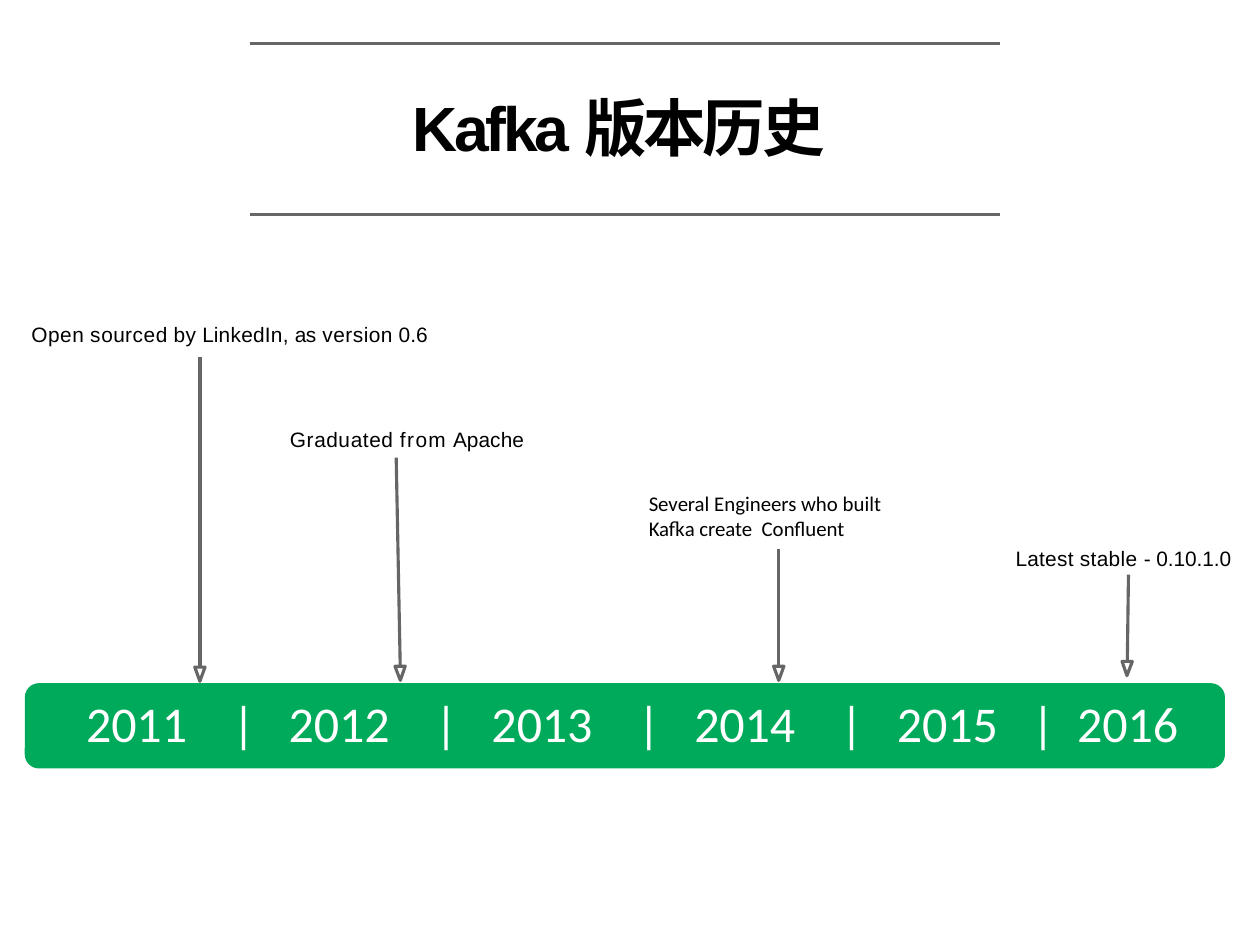

# Kafka版本历史
Open sourced by LinkedIn, as version 0.6

Graduated from Apache

Several Engineers who built Kafka create  Confluent
 Latest stable - 0.10.1.0

   2011    |   2012    |   2013    |   2014    |   2015   |  2016
2011
2012
2013
2014
2015